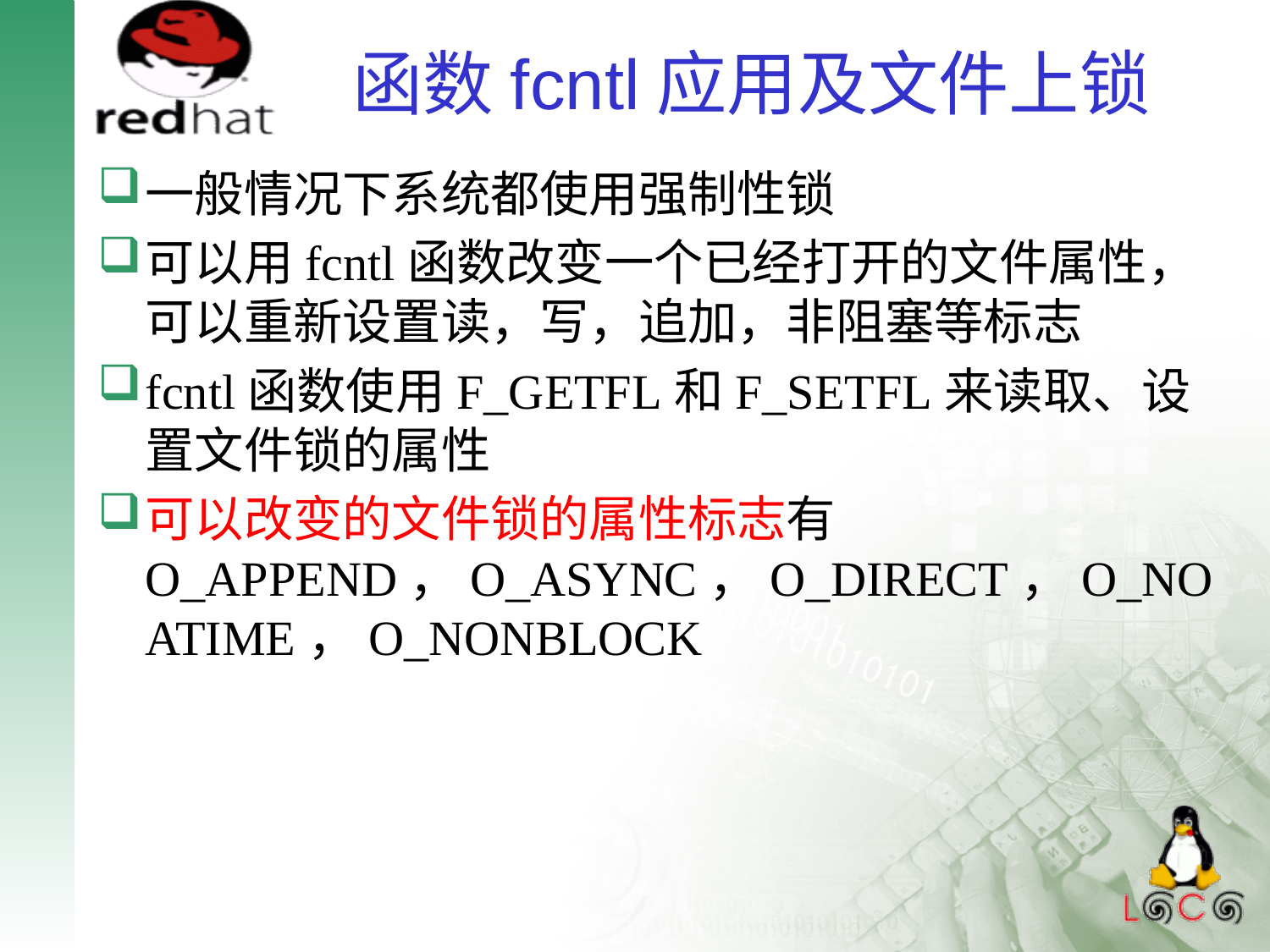

# 函数fcntl应用及文件上锁
一般情况下系统都使用强制性锁
可以用fcntl函数改变一个已经打开的文件属性，可以重新设置读，写，追加，非阻塞等标志
fcntl函数使用F_GETFL和F_SETFL来读取、设置文件锁的属性
可以改变的文件锁的属性标志有O_APPEND，O_ASYNC，O_DIRECT，O_NOATIME，O_NONBLOCK